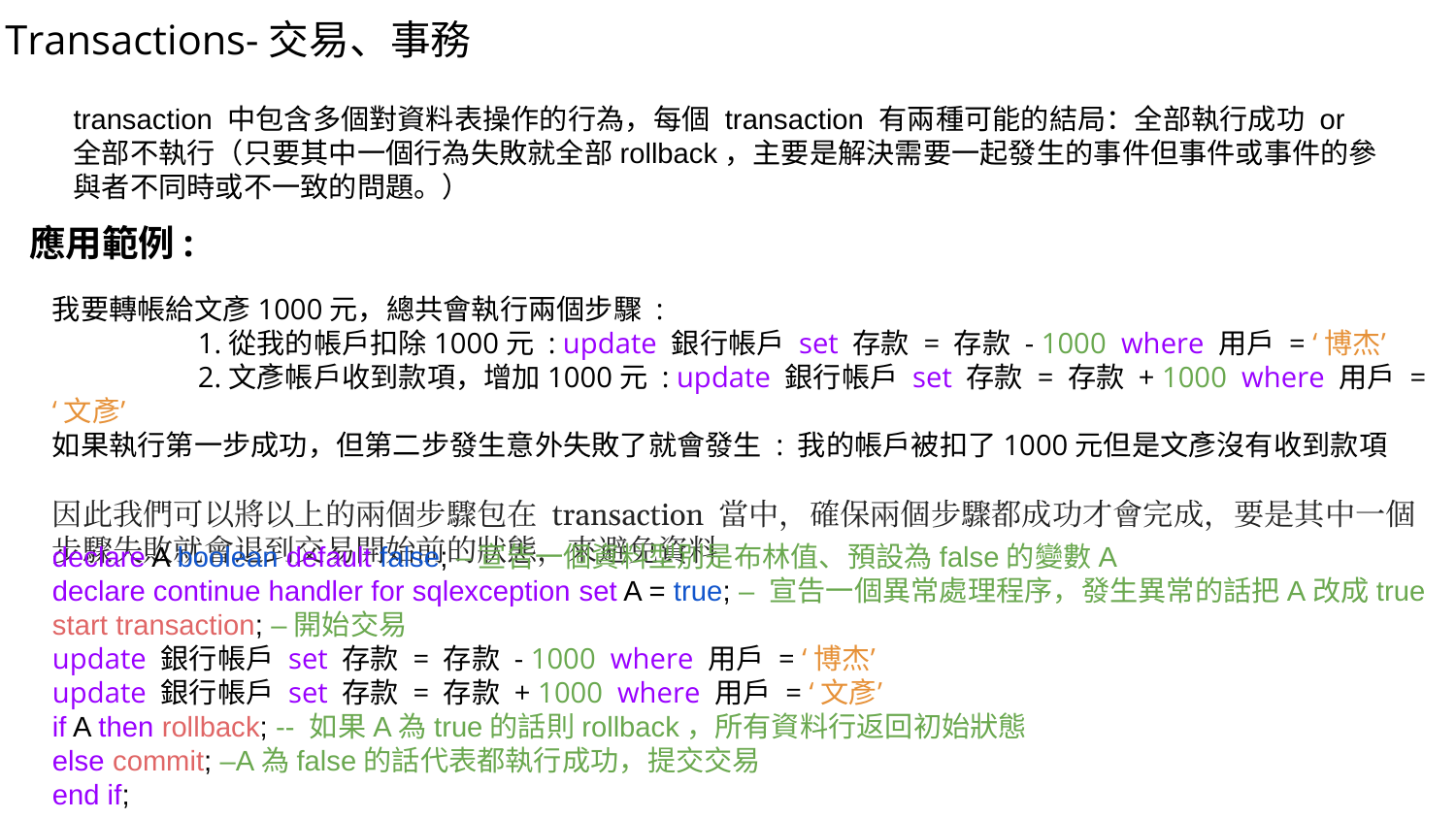

Transactions-交易、事務
transaction 中包含多個對資料表操作的行為，每個 transaction 有兩種可能的結局：全部執行成功 or 全部不執行（只要其中一個行為失敗就全部rollback，主要是解決需要一起發生的事件但事件或事件的參與者不同時或不一致的問題。）
應用範例:
我要轉帳給文彥1000元，總共會執行兩個步驟 :
	1.從我的帳戶扣除1000元 : update 銀行帳戶 set 存款 = 存款 - 1000  where 用戶 = ‘博杰’
	2.文彥帳戶收到款項，增加1000元 : update 銀行帳戶 set 存款 = 存款 + 1000  where 用戶 = ‘文彥’
如果執行第一步成功，但第二步發生意外失敗了就會發生 : 我的帳戶被扣了1000元但是文彥沒有收到款項

因此我們可以將以上的兩個步驟包在 transaction 當中，確保兩個步驟都成功才會完成，要是其中一個步驟失敗就會退到交易開始前的狀態，來避免資料
declare A boolean default false; –宣告一個資料型別是布林值、預設為false的變數A
declare continue handler for sqlexception set A = true; – 宣告一個異常處理程序，發生異常的話把A改成true
start transaction; –開始交易
update 銀行帳戶 set 存款 = 存款 - 1000  where 用戶 = ‘博杰’
update 銀行帳戶 set 存款 = 存款 + 1000  where 用戶 = ‘文彥’
if A then rollback; -- 如果A為true的話則rollback，所有資料行返回初始狀態
else commit; –A為false的話代表都執行成功，提交交易
end if;